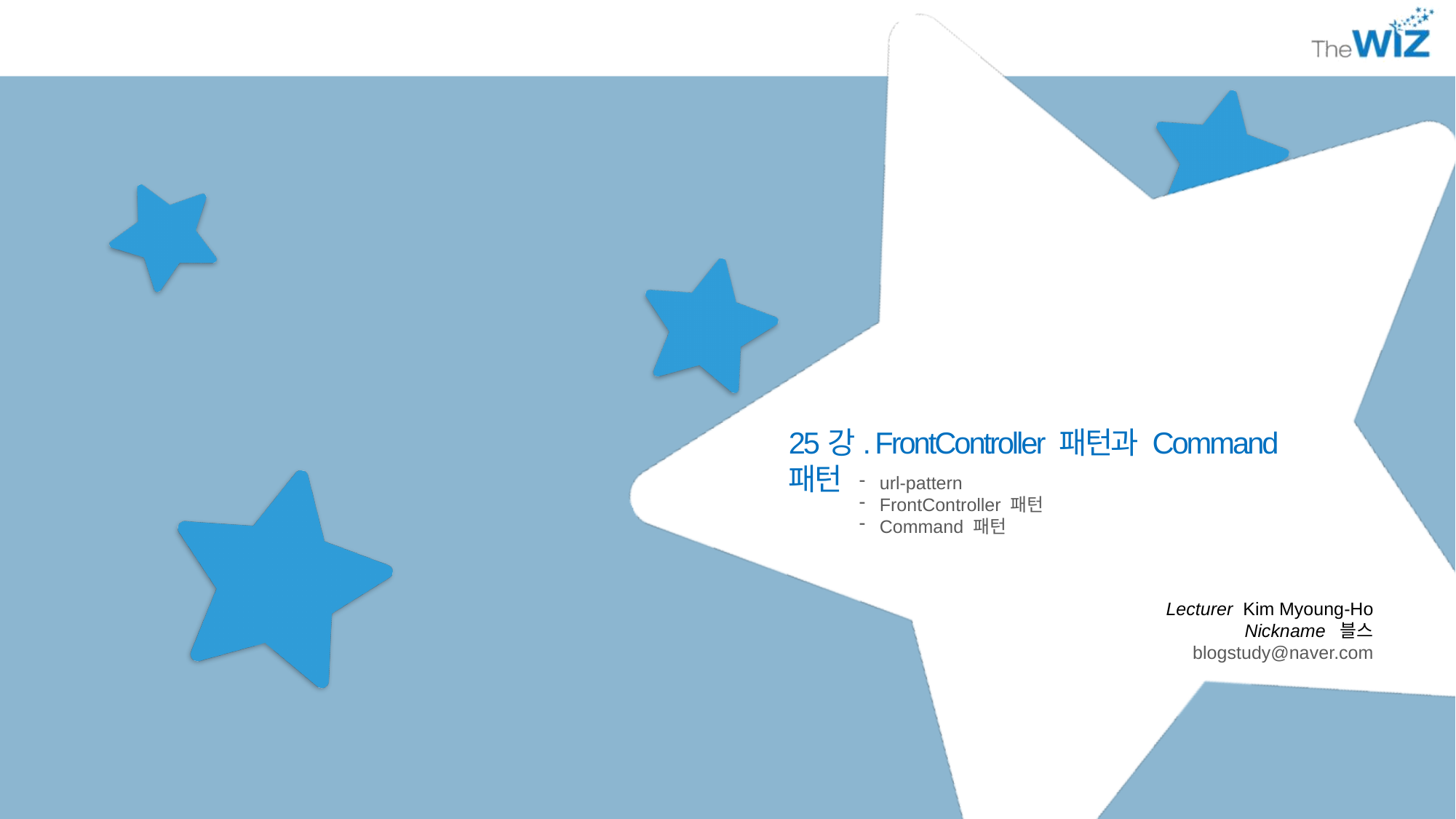

25강. FrontController 패턴과 Command 패턴
url-pattern
FrontController 패턴
Command 패턴
Lecturer  Kim Myoung-Ho
Nickname  블스
blogstudy@naver.com